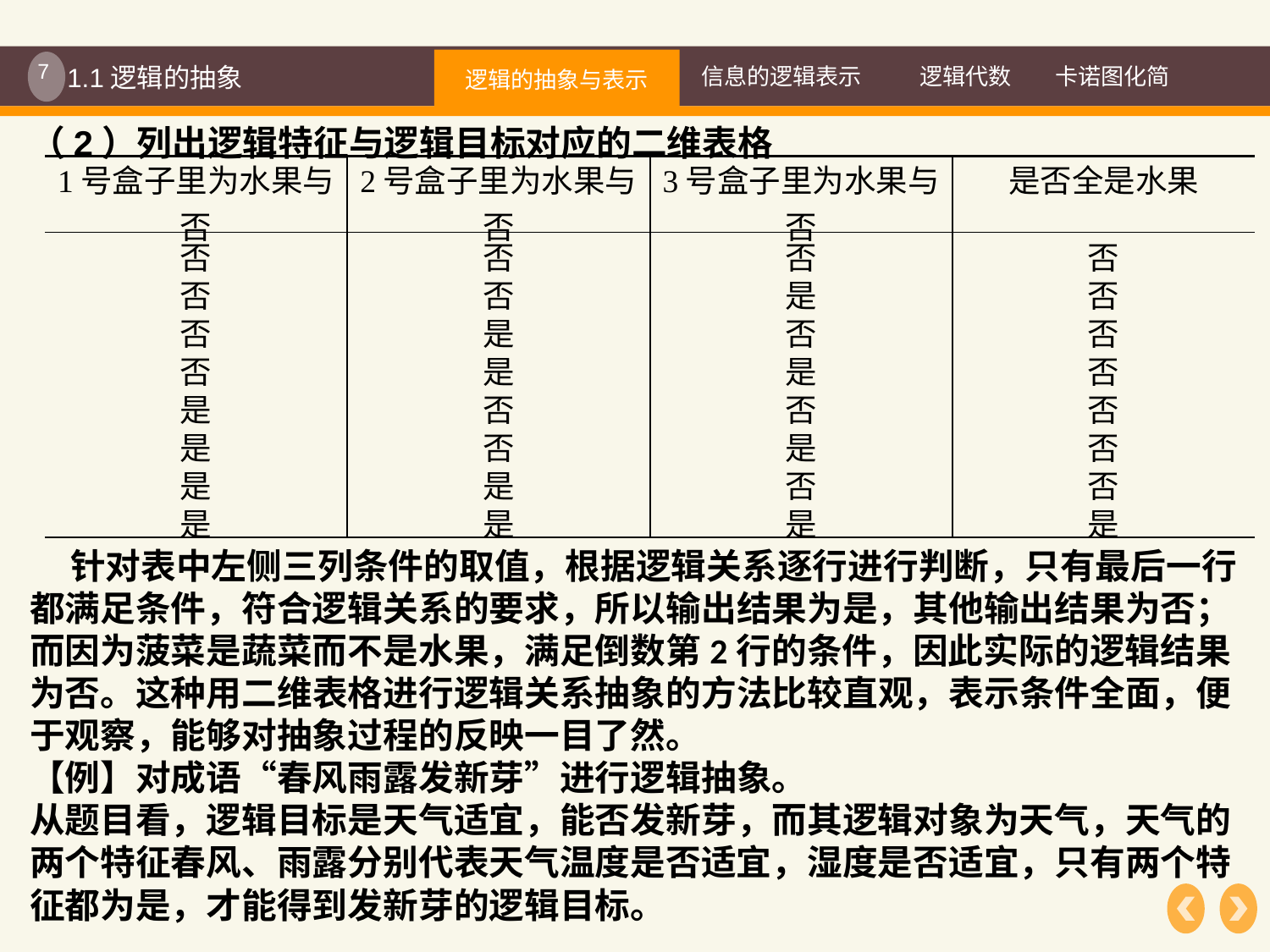

1.1逻辑的抽象
（2）列出逻辑特征与逻辑目标对应的二维表格

    针对表中左侧三列条件的取值，根据逻辑关系逐行进行判断，只有最后一行都满足条件，符合逻辑关系的要求，所以输出结果为是，其他输出结果为否；而因为菠菜是蔬菜而不是水果，满足倒数第2行的条件，因此实际的逻辑结果为否。这种用二维表格进行逻辑关系抽象的方法比较直观，表示条件全面，便于观察，能够对抽象过程的反映一目了然。
【例】对成语“春风雨露发新芽”进行逻辑抽象。
从题目看，逻辑目标是天气适宜，能否发新芽，而其逻辑对象为天气，天气的两个特征春风、雨露分别代表天气温度是否适宜，湿度是否适宜，只有两个特征都为是，才能得到发新芽的逻辑目标。
| 1号盒子里为水果与否 | 2号盒子里为水果与否 | 3号盒子里为水果与否 | 是否全是水果 |
| --- | --- | --- | --- |
| 否 | 否 | 否 | 否 |
| 否 | 否 | 是 | 否 |
| 否 | 是 | 否 | 否 |
| 否 | 是 | 是 | 否 |
| 是 | 否 | 否 | 否 |
| 是 | 否 | 是 | 否 |
| 是 | 是 | 否 | 否 |
| 是 | 是 | 是 | 是 |